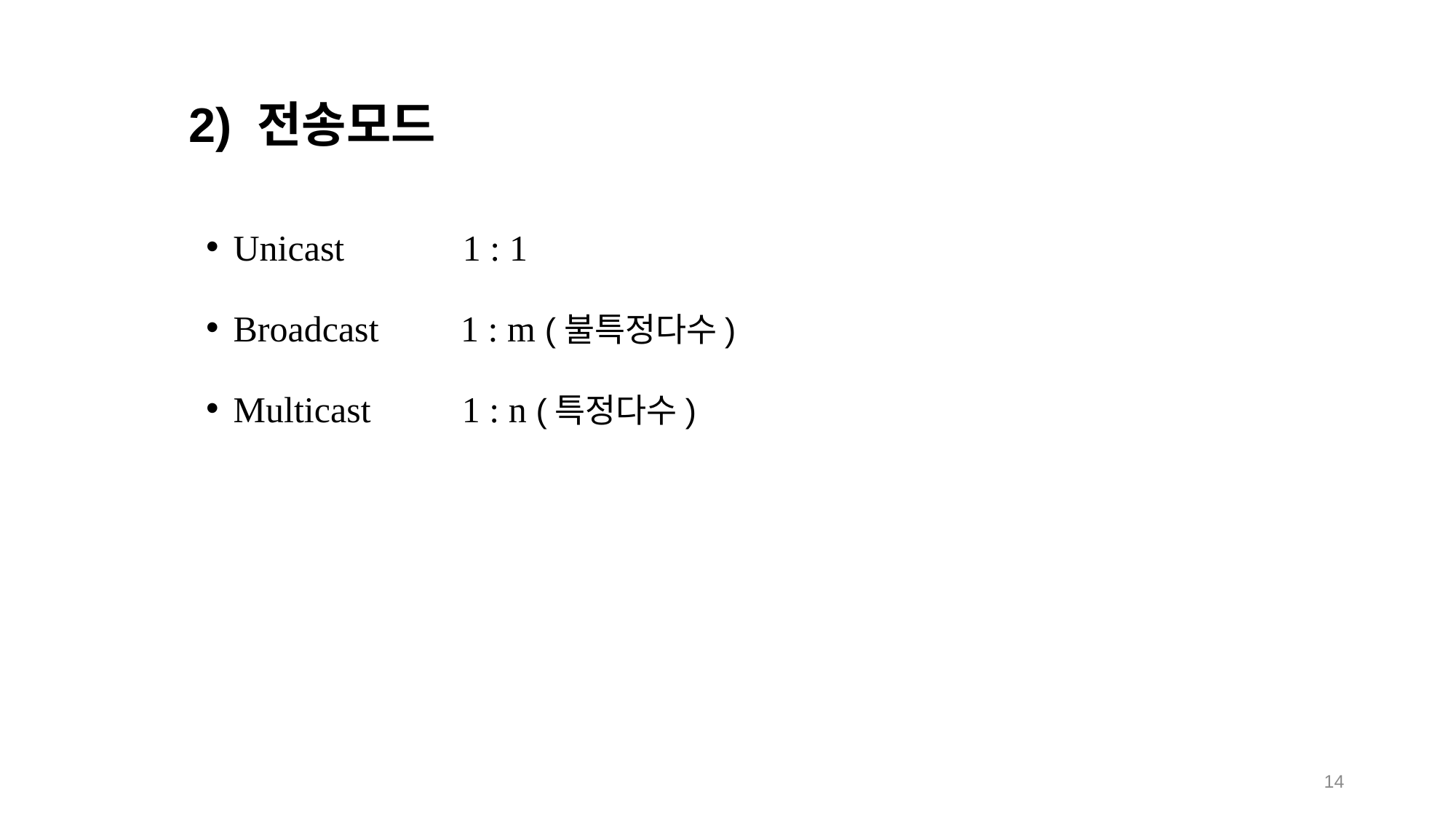

# 2) 전송모드
Unicast             1 : 1
Broadcast         1 : m (불특정다수)
Multicast          1 : n (특정다수)
14